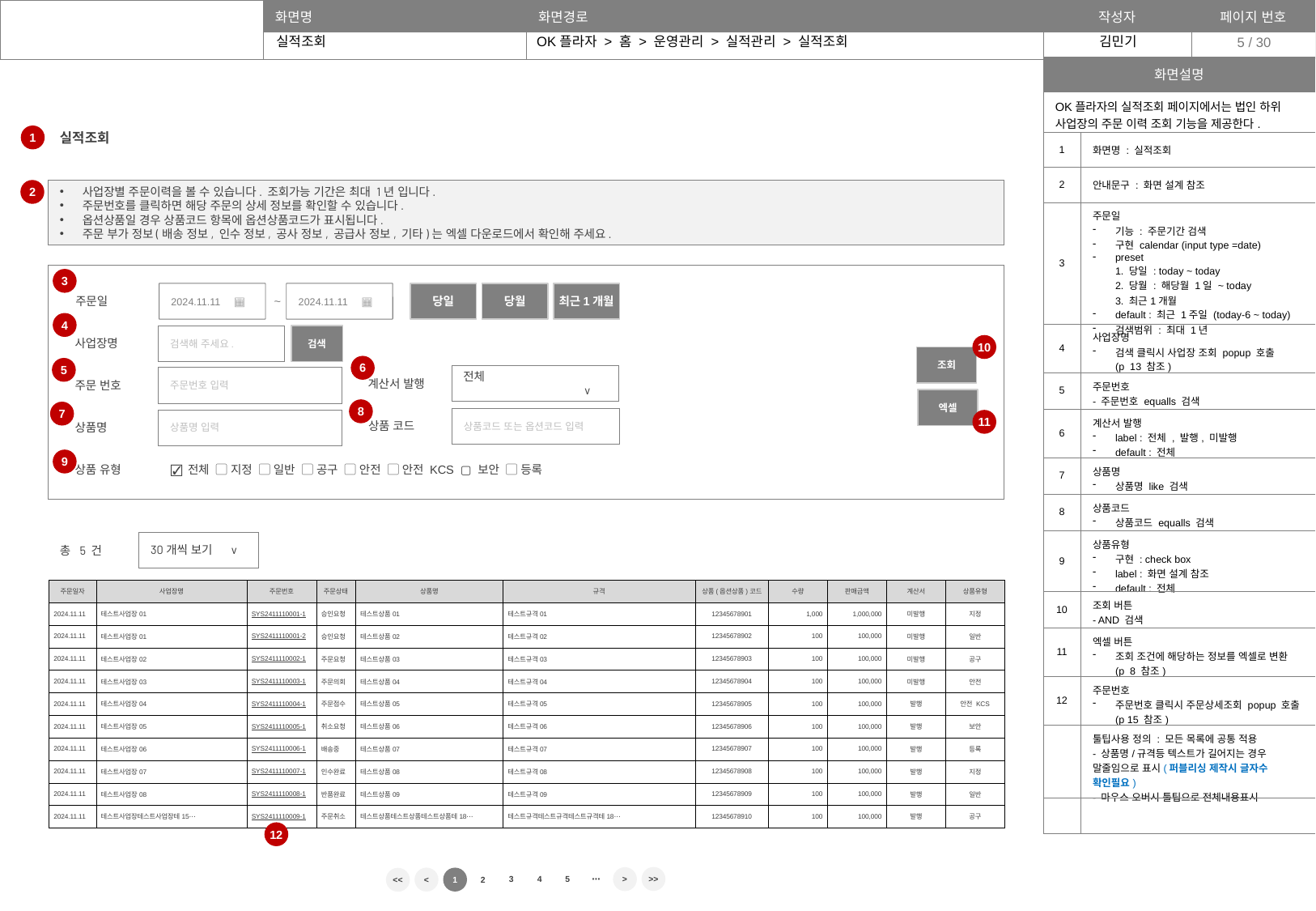

AS IS 구매 이력 조회 확인

2.검색영역
AS IS 주문상태, 발주일/배송일
/인수일/세금계산서일, FIMS코드, 주문자 삭제 여부 확인
주문일 Default 변경 확인: 전일-당일 -> 최근 일주일
당일/당월/최근1개월 – 공통 UI 검토 필요
AS IS 자재유형 -> 상품유형 변경 확인
신규 추가 항목 확인:  사업장명 검색 기능

9.상품유형
전체 선택 후 지정 선택 시 정의 확인

검색결과
AS IS / TO BE 정보 다름
주문유형, 카테고리, 상품코드, 옵션상품코드, 단위 등 삭제 사유 확인
툴팁: 글자수 정의 필요

실적조회
OK플라자 > 홈 > 운영관리 > 실적관리 > 실적조회
5
| 화면설명 |  |
| --- | --- |
| OK플라자의 실적조회 페이지에서는 법인 하위 사업장의 주문 이력 조회 기능을 제공한다. |  |
| 1 | 화면명 : 실적조회 |
| 2 | 안내문구 : 화면 설계 참조 |
| 3 | 주문일 기능 : 주문기간 검색 구현 calendar (input type =date) preset 1. 당일 : today ~ today 2. 당월 : 해당월 1일 ~ today 3. 최근1개월 default : 최근 1주일 (today-6 ~ today) 검색범위 : 최대 1년 |
| 4 | 사업장명 검색 클릭시 사업장 조회 popup 호출 (p 13 참조) |
| 5 | 주문번호 - 주문번호 equalls 검색 |
| 6 | 계산서 발행 label : 전체 , 발행, 미발행 default : 전체 |
| 7 | 상품명 상품명 like 검색 |
| 8 | 상품코드 상품코드 equalls 검색 |
| 9 | 상품유형 구현 : check box label : 화면 설계 참조 default : 전체 |
| 10 | 조회 버튼 - AND 검색 |
| 11 | 엑셀 버튼 조회 조건에 해당하는 정보를 엑셀로 변환 (p 8 참조) |
| 12 | 주문번호 주문번호 클릭시 주문상세조회 popup 호출 (p 15 참조) |
|  | 툴팁사용 정의 : 모든 목록에 공통 적용 - 상품명/규격등 텍스트가 길어지는 경우 말줄임으로 표시(퍼블리싱 제작시 글자수 확인필요) - 마우스 오버시 툴팁으로 전체내용표시 |
|  |  |
실적조회
1
2
사업장별 주문이력을 볼 수 있습니다. 조회가능 기간은 최대 1년 입니다.
주문번호를 클릭하면 해당 주문의 상세 정보를 확인할 수 있습니다.
옵션상품일 경우 상품코드 항목에 옵션상품코드가 표시됩니다.
주문 부가 정보(배송 정보, 인수 정보, 공사 정보, 공급사 정보, 기타)는 엑셀 다운로드에서 확인해 주세요.

3
주문일
2024.11.11     📅
~
2024.11.11     📅
당일
당월
최근1개월
4
사업장명
검색해 주세요.
검색
10
조회
6
5
계산서 발행
전체		v
주문 번호
주문번호 입력
엑셀
8
7
상품 코드
상품코드 또는 옵션코드 입력
상품명
상품명 입력
11
9
상품 유형
☑️ 전체  ▢ 지정  ▢ 일반  ▢ 공구  ▢ 안전  ▢ 안전 KCS  ▢ 보안  ▢ 등록
30개씩 보기     v
총  5 건
| 주문일자 | 사업장명 | 주문번호 | 주문상태 | 상품명 | 규격 | 상품(옵션상품)코드 | 수량 | 판매금액 | 계산서 | 상품유형 |
| --- | --- | --- | --- | --- | --- | --- | --- | --- | --- | --- |
| 2024.11.11 | 테스트사업장01 | SYS2411110001-1 | 승인요청 | 테스트상품01 | 테스트규격01 | 12345678901 | 1,000 | 1,000,000 | 미발행 | 지정 |
| 2024.11.11 | 테스트사업장01 | SYS2411110001-2 | 승인요청 | 테스트상품02 | 테스트규격02 | 12345678902 | 100 | 100,000 | 미발행 | 일반 |
| 2024.11.11 | 테스트사업장02 | SYS2411110002-1 | 주문요청 | 테스트상품03 | 테스트규격03 | 12345678903 | 100 | 100,000 | 미발행 | 공구 |
| 2024.11.11 | 테스트사업장03 | SYS2411110003-1 | 주문의회 | 테스트상품04 | 테스트규격04 | 12345678904 | 100 | 100,000 | 미발행 | 안전 |
| 2024.11.11 | 테스트사업장04 | SYS2411110004-1 | 주문접수 | 테스트상품05 | 테스트규격05 | 12345678905 | 100 | 100,000 | 발행 | 안전 KCS |
| 2024.11.11 | 테스트사업장05 | SYS2411110005-1 | 취소요청 | 테스트상품06 | 테스트규격06 | 12345678906 | 100 | 100,000 | 발행 | 보안 |
| 2024.11.11 | 테스트사업장06 | SYS2411110006-1 | 배송중 | 테스트상품07 | 테스트규격07 | 12345678907 | 100 | 100,000 | 발행 | 등록 |
| 2024.11.11 | 테스트사업장07 | SYS2411110007-1 | 인수완료 | 테스트상품08 | 테스트규격08 | 12345678908 | 100 | 100,000 | 발행 | 지정 |
| 2024.11.11 | 테스트사업장08 | SYS2411110008-1 | 반품완료 | 테스트상품09 | 테스트규격09 | 12345678909 | 100 | 100,000 | 발행 | 일반 |
| 2024.11.11 | 테스트사업장테스트사업장테15⋯ | SYS2411110009-1 | 주문취소 | 테스트상품테스트상품테스트상품테18⋯ | 테스트규격테스트규격테스트규격테18⋯ | 12345678910 | 100 | 100,000 | 발행 | 공구 |
12
>>
⋯
>
3
4
5
<
1
2
<<